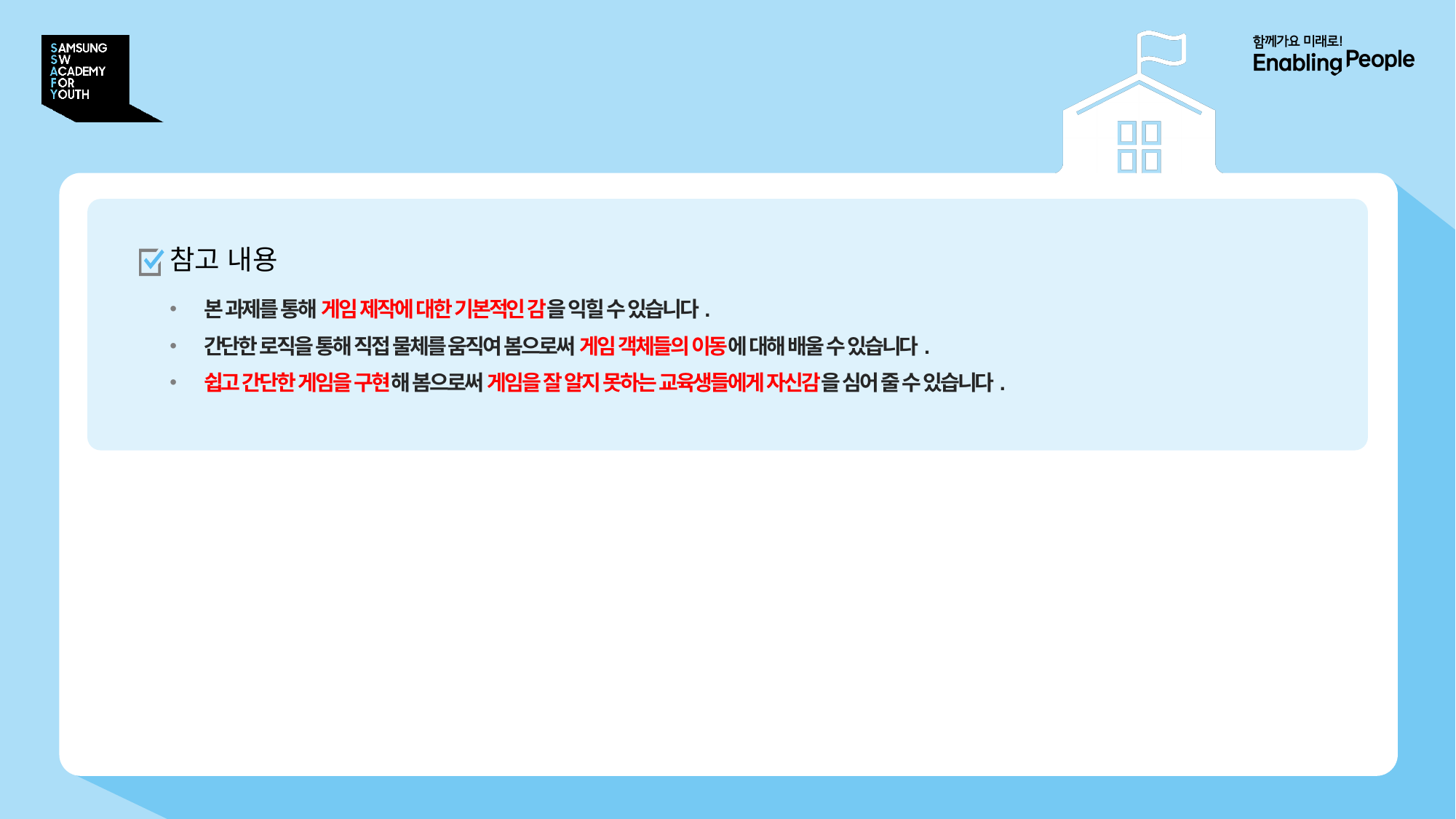

# 기대 결과

참고 내용
본 과제를 통해 게임 제작에 대한 기본적인 감을 익힐 수 있습니다.
간단한 로직을 통해 직접 물체를 움직여 봄으로써 게임 객체들의 이동에 대해 배울 수 있습니다.
쉽고 간단한 게임을 구현해 봄으로써 게임을 잘 알지 못하는 교육생들에게 자신감을 심어 줄 수 있습니다.